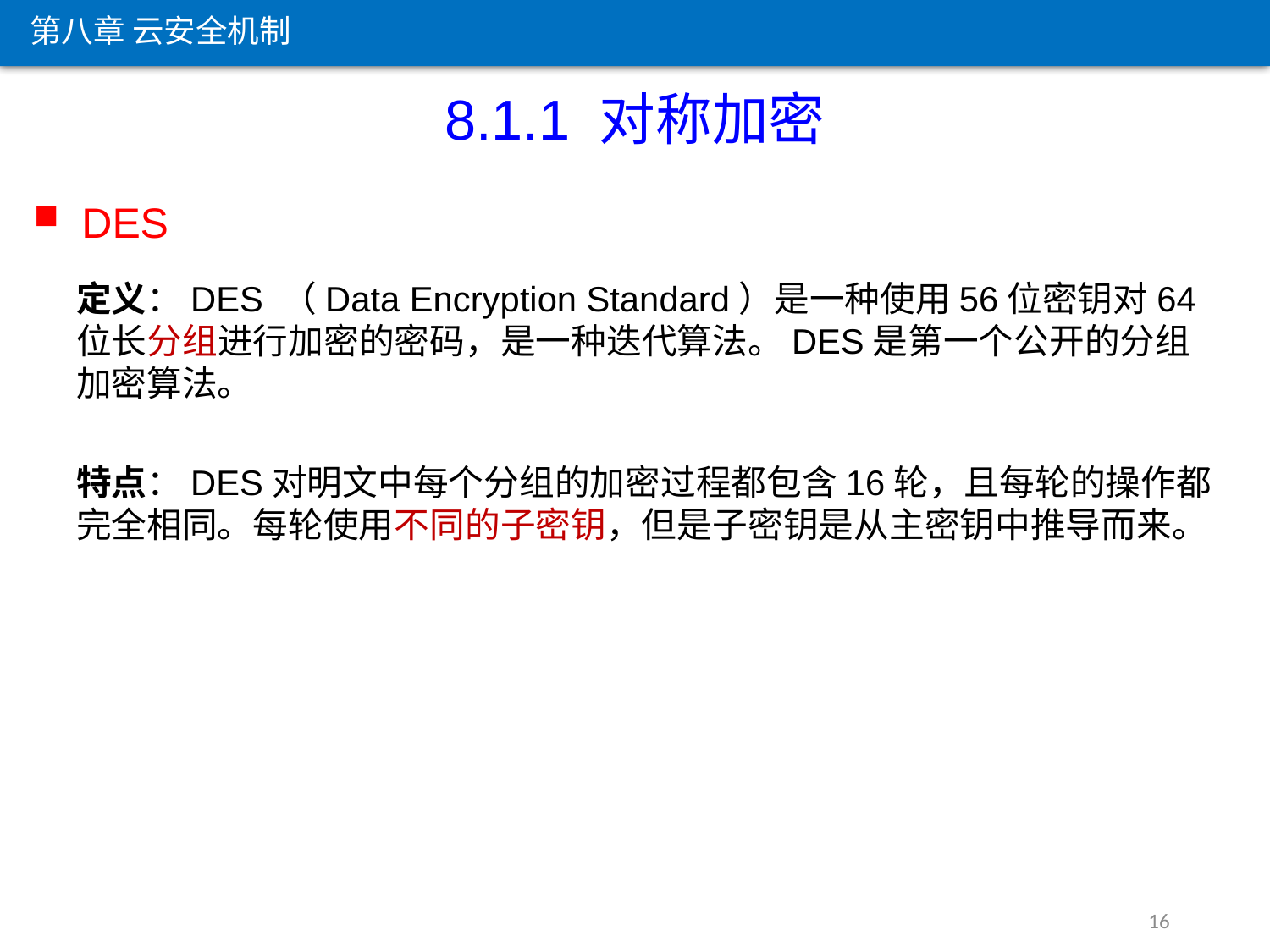

第八章 云安全机制
8.1.1 对称加密
DES
定义：DES （Data Encryption Standard）是一种使用56位密钥对64位长分组进行加密的密码，是一种迭代算法。DES是第一个公开的分组加密算法。

特点：DES对明文中每个分组的加密过程都包含16轮，且每轮的操作都完全相同。每轮使用不同的子密钥，但是子密钥是从主密钥中推导而来。

16